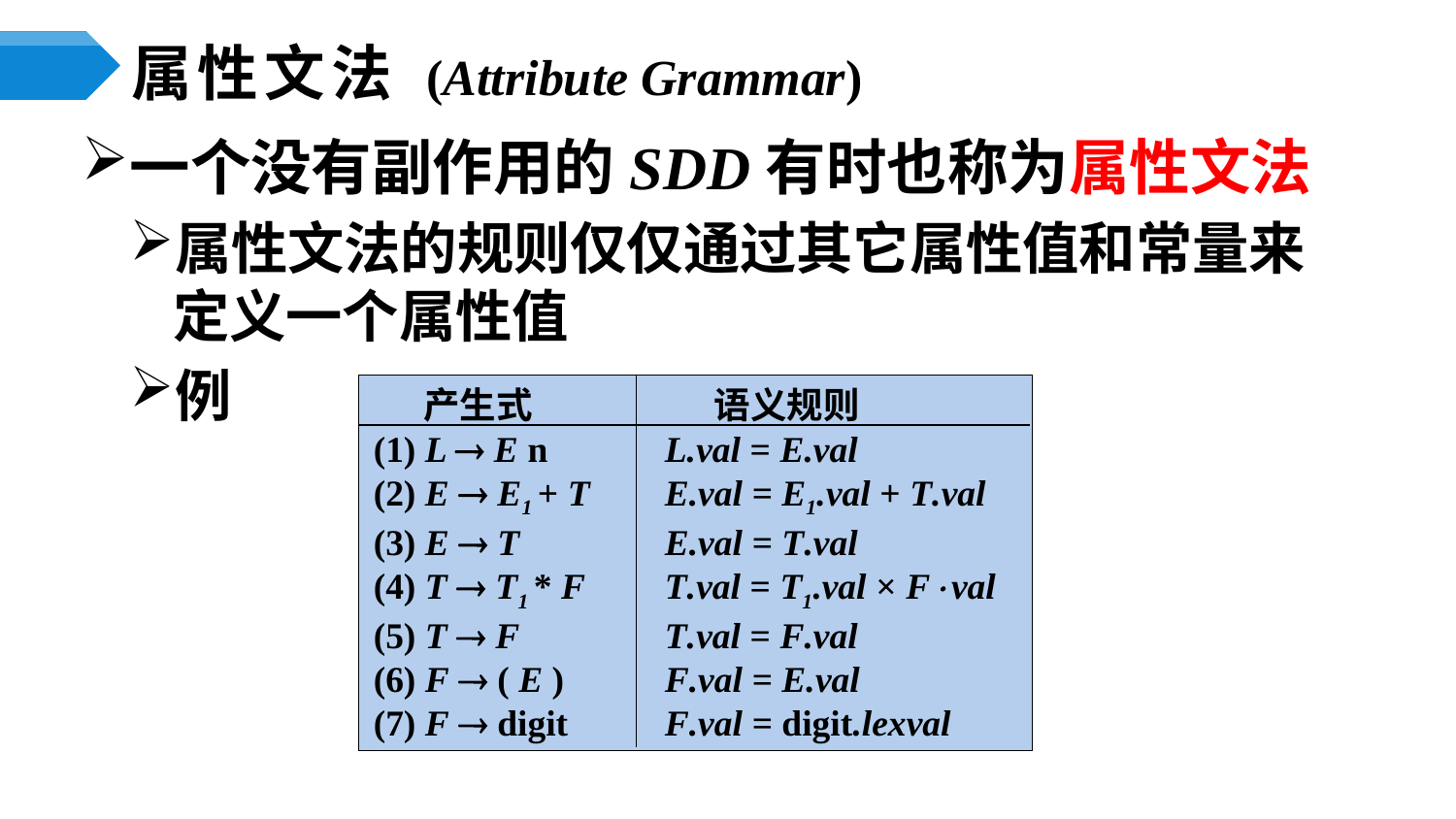

# 属性文法 (Attribute Grammar)
一个没有副作用的SDD有时也称为属性文法
属性文法的规则仅仅通过其它属性值和常量来定义一个属性值
例
     产生式	      语义规则
(1) L → E n 	L.val = E.val
(2) E → E1 + T	E.val = E1.val + T.val
(3) E → T              	E.val = T.val
(4) T → T1 * F      	T.val = T1.val × F⋅val
(5) T → F             	T.val = F.val
(6) F → ( E )	F.val = E.val
(7) F → digit        	F.val = digit.lexval